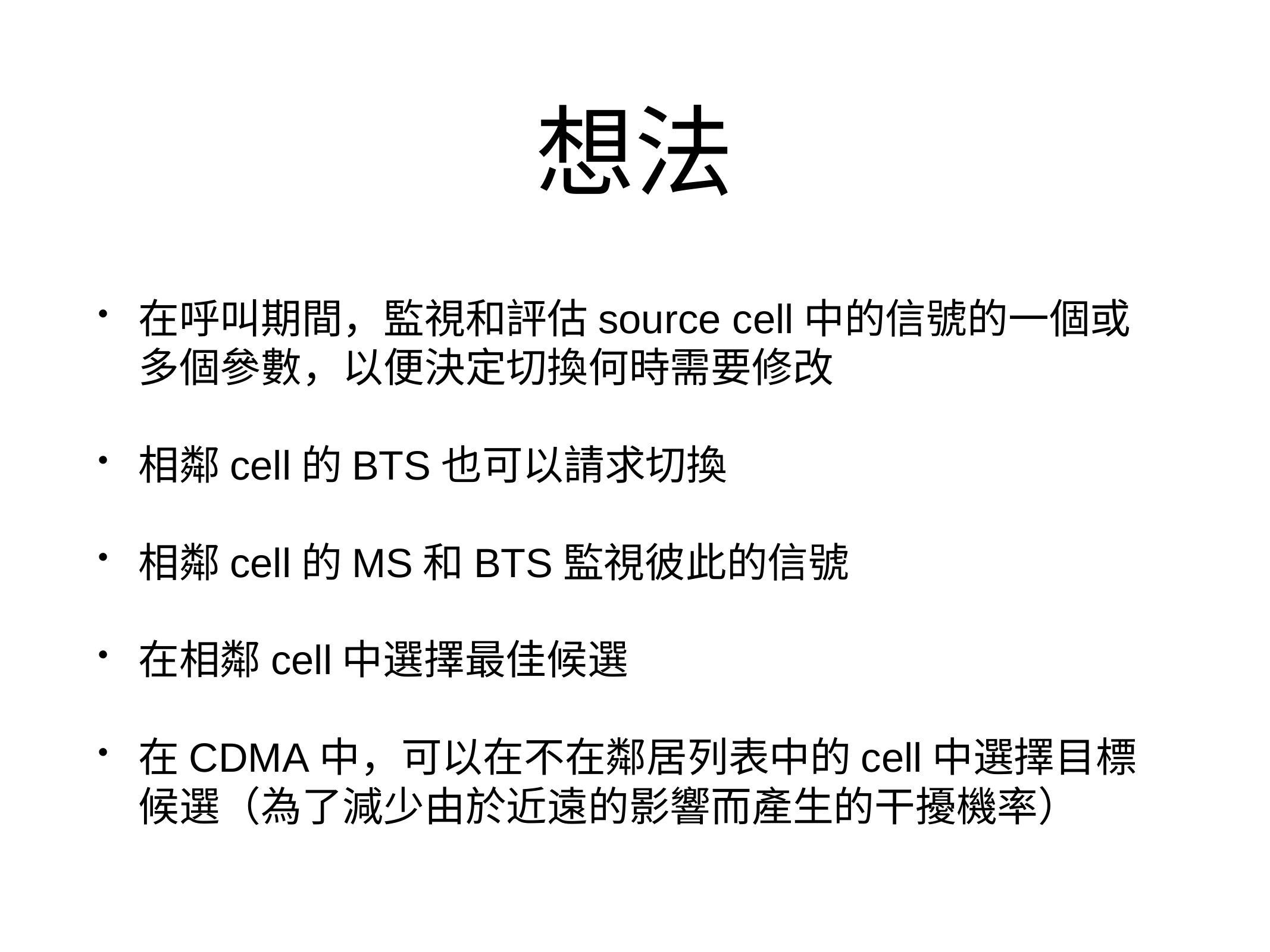

# 想法
在呼叫期間，監視和評估source cell中的信號的一個或多個參數，以便決定切換何時需要修改
相鄰cell的BTS也可以請求切換
相鄰cell的MS和BTS監視彼此的信號
在相鄰cell中選擇最佳候選
在CDMA中，可以在不在鄰居列表中的cell中選擇目標候選（為了減少由於近遠的影響而產生的干擾機率）